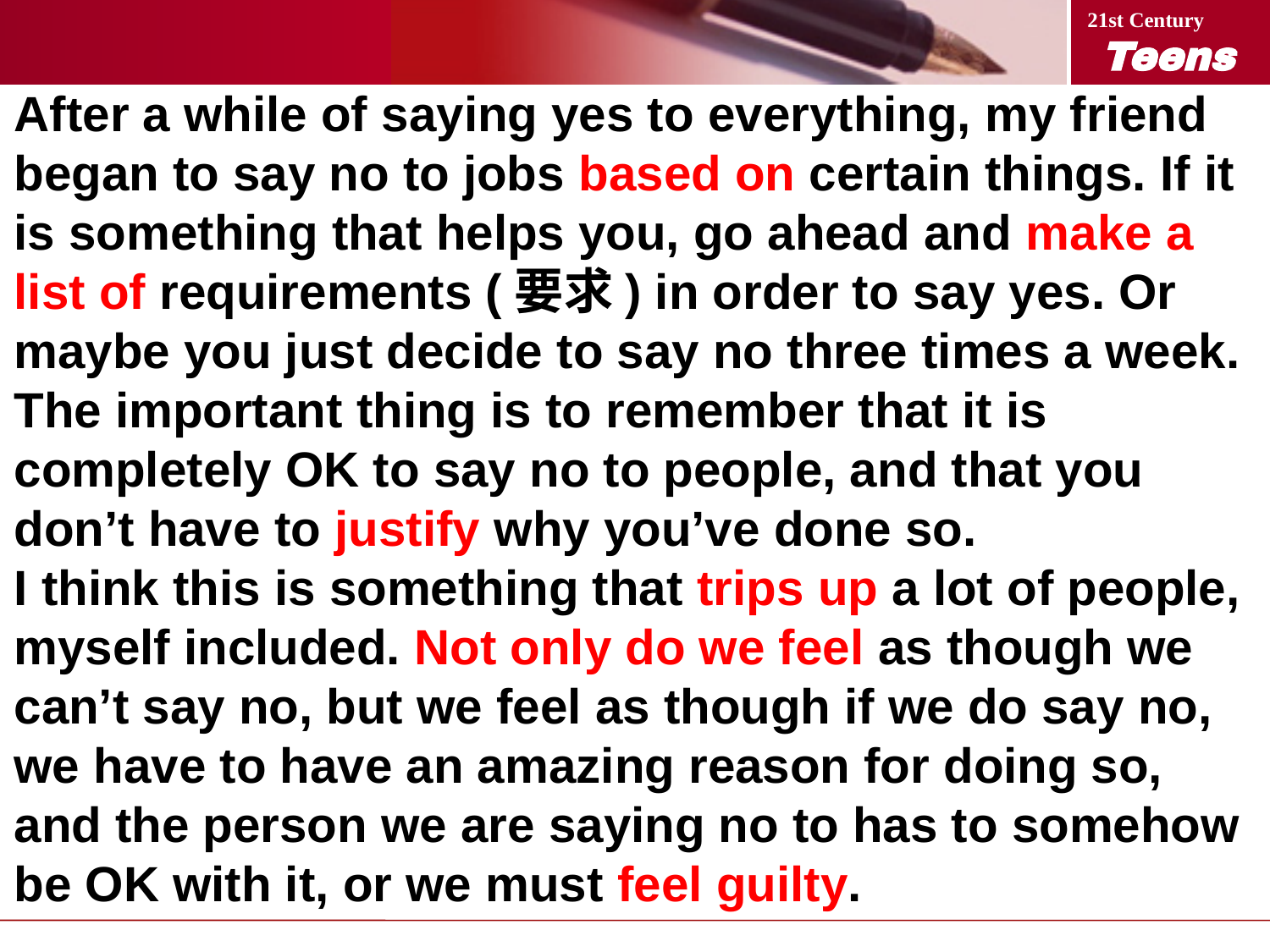

After a while of saying yes to everything, my friend began to say no to jobs based on certain things. If it is something that helps you, go ahead and make a list of requirements (要求) in order to say yes. Or maybe you just decide to say no three times a week. The important thing is to remember that it is completely OK to say no to people, and that you don’t have to justify why you’ve done so.
I think this is something that trips up a lot of people, myself included. Not only do we feel as though we can’t say no, but we feel as though if we do say no, we have to have an amazing reason for doing so, and the person we are saying no to has to somehow be OK with it, or we must feel guilty.